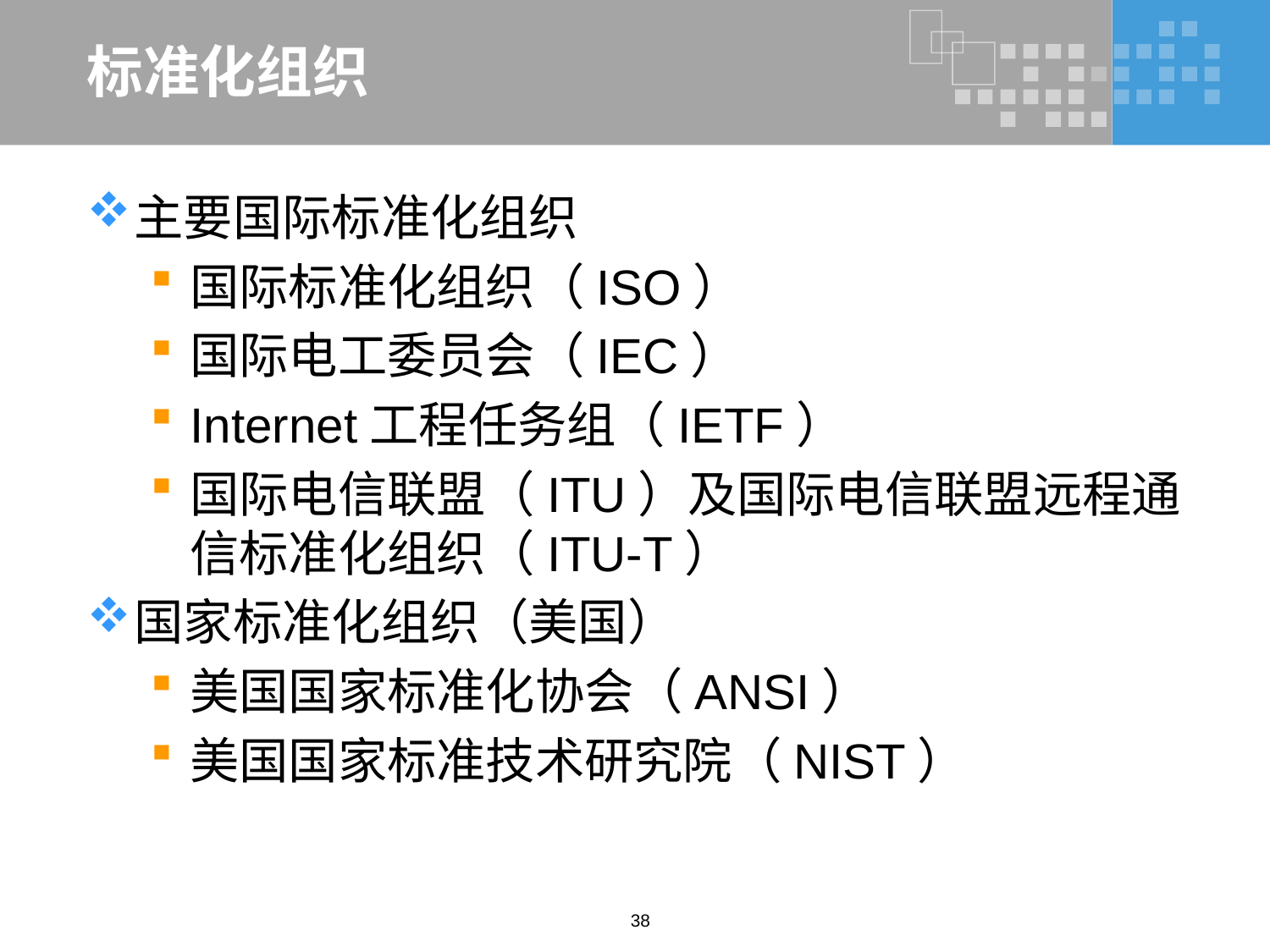

# 标准化组织
主要国际标准化组织
国际标准化组织（ISO）
国际电工委员会（IEC）
Internet工程任务组（IETF）
国际电信联盟（ITU）及国际电信联盟远程通信标准化组织（ITU-T）
国家标准化组织（美国）
美国国家标准化协会（ANSI）
美国国家标准技术研究院（NIST）

38